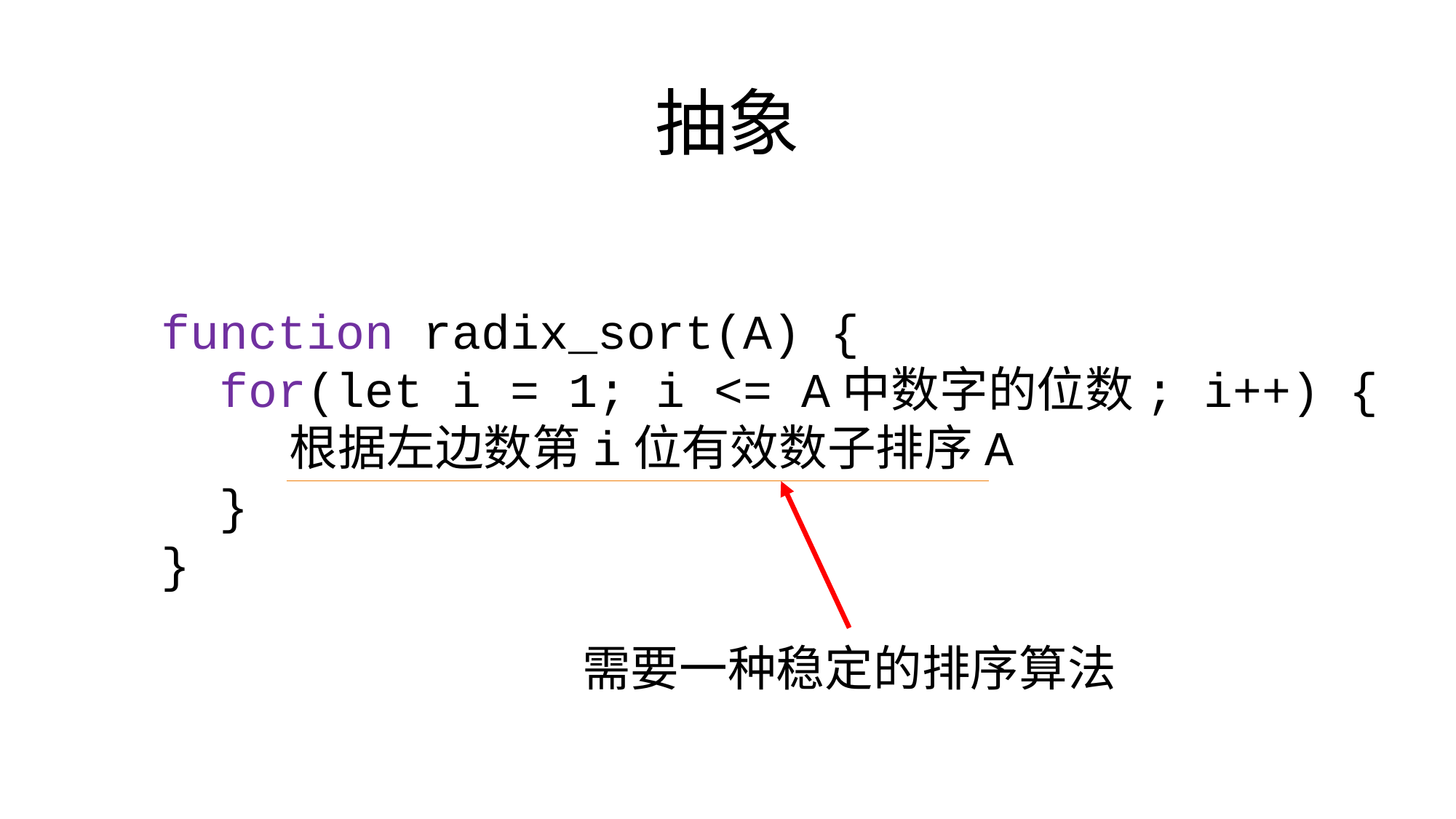

# 抽象
function radix_sort(A) {
  for(let i = 1; i <= A中数字的位数; i++) {
    根据左边数第i位有效数子排序A
  }
}
需要一种稳定的排序算法